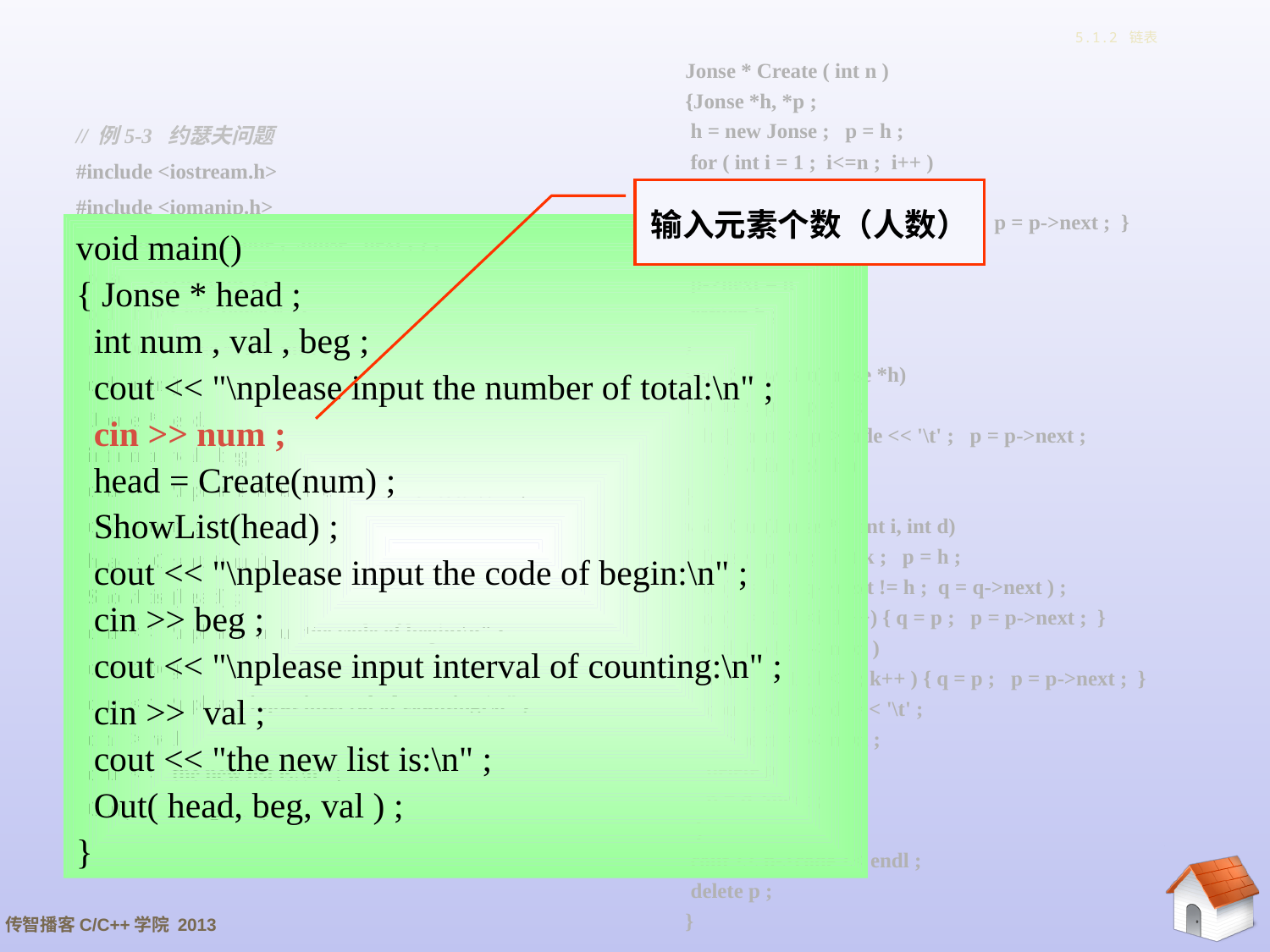

# 5.1.2 链表
Jonse * Create ( int n )
{Jonse *h, *p ;
 h = new Jonse ;   p = h ;
 for ( int i = 1 ;  i<=n ;  i++ )
  { p->code = i ;
    if (i<n){ p->next = new Jonse ;   p = p->next ;  }
  }
 p->next = h ;
 return h ;
}
void ShowList(Jonse *h)
{ Jonse *p ;   p = h ;
  do { cout << p->code << '\t' ;   p = p->next ;
       } while ( p!=h ) ;
}
void Out(Jonse *h, int i, int d)
{ Jonse *p,*q ;   int k ;   p = h ;
  for( q = h ;  q->next != h ;  q = q->next ) ;
  for( k = 1; k<i; k++) { q = p ;   p = p->next ;  }
  while( p != p->next )
  { for ( k = 1 ; k<d ; k++ ) { q = p ;   p = p->next ;  }
    cout << p->code << '\t' ;
    q->next = p->next ;
    delete p ;
    p = q->next ;
  }
 cout << p->code << endl ;
 delete p ;
}
// 例5-3  约瑟夫问题
#include <iostream.h>
#include <iomanip.h>
struct Jonse { int code ;  Jonse *next ; } ;
Jonse * Create( int ) ;
void ShowList( Jonse * ) ;
void Out( Jonse *, int, int ) ;
void main()
{ Jonse * head ;
  int num , val , beg ;
  cout << "\nplease input the number of total:\n" ;
  cin >> num ;
  head = Create(num) ;
  ShowList(head) ;
  cout << "\nplease input the code of begin:\n" ;
  cin >> beg ;
  cout << "\nplease input interval of counting:\n" ;
  cin >>  val ;
  cout << "the new list is:\n" ;
  Out( head, beg, val ) ;
}
输入元素个数（人数）
void main()
{ Jonse * head ;
  int num , val , beg ;
  cout << "\nplease input the number of total:\n" ;
  cin >> num ;
  head = Create(num) ;
  ShowList(head) ;
  cout << "\nplease input the code of begin:\n" ;
  cin >> beg ;
  cout << "\nplease input interval of counting:\n" ;
  cin >>  val ;
  cout << "the new list is:\n" ;
  Out( head, beg, val ) ;
}